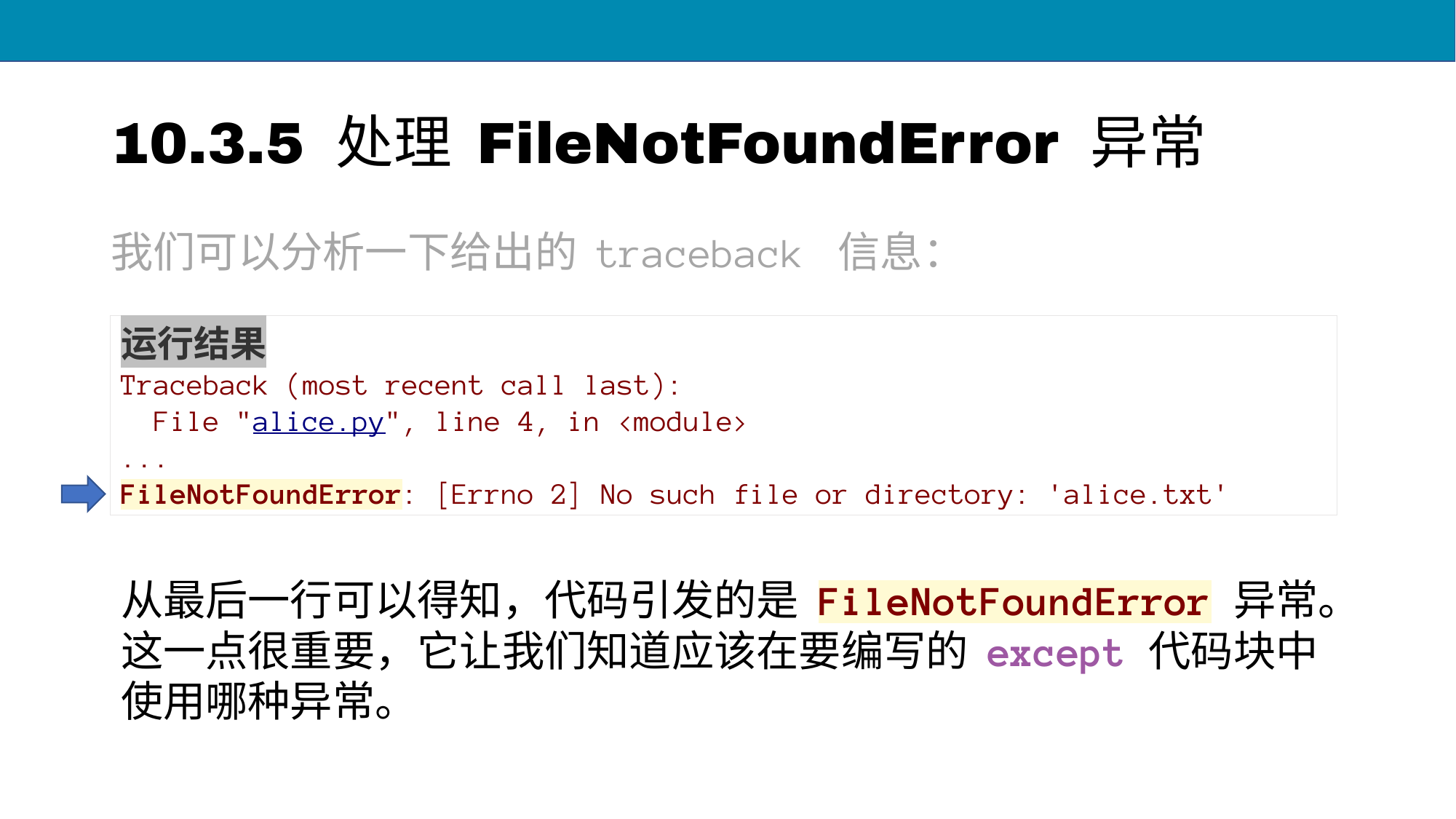

# 10.3.5 处理 FileNotFoundError 异常
我们可以分析一下给出的 traceback 信息：

运行结果
Traceback (most recent call last):
  File "alice.py", line 4, in <module>
...
FileNotFoundError: [Errno 2] No such file or directory: 'alice.txt'

从最后一行可以得知，代码引发的是 FileNotFoundError 异常。
这一点很重要，它让我们知道应该在要编写的 except 代码块中使用哪种异常。